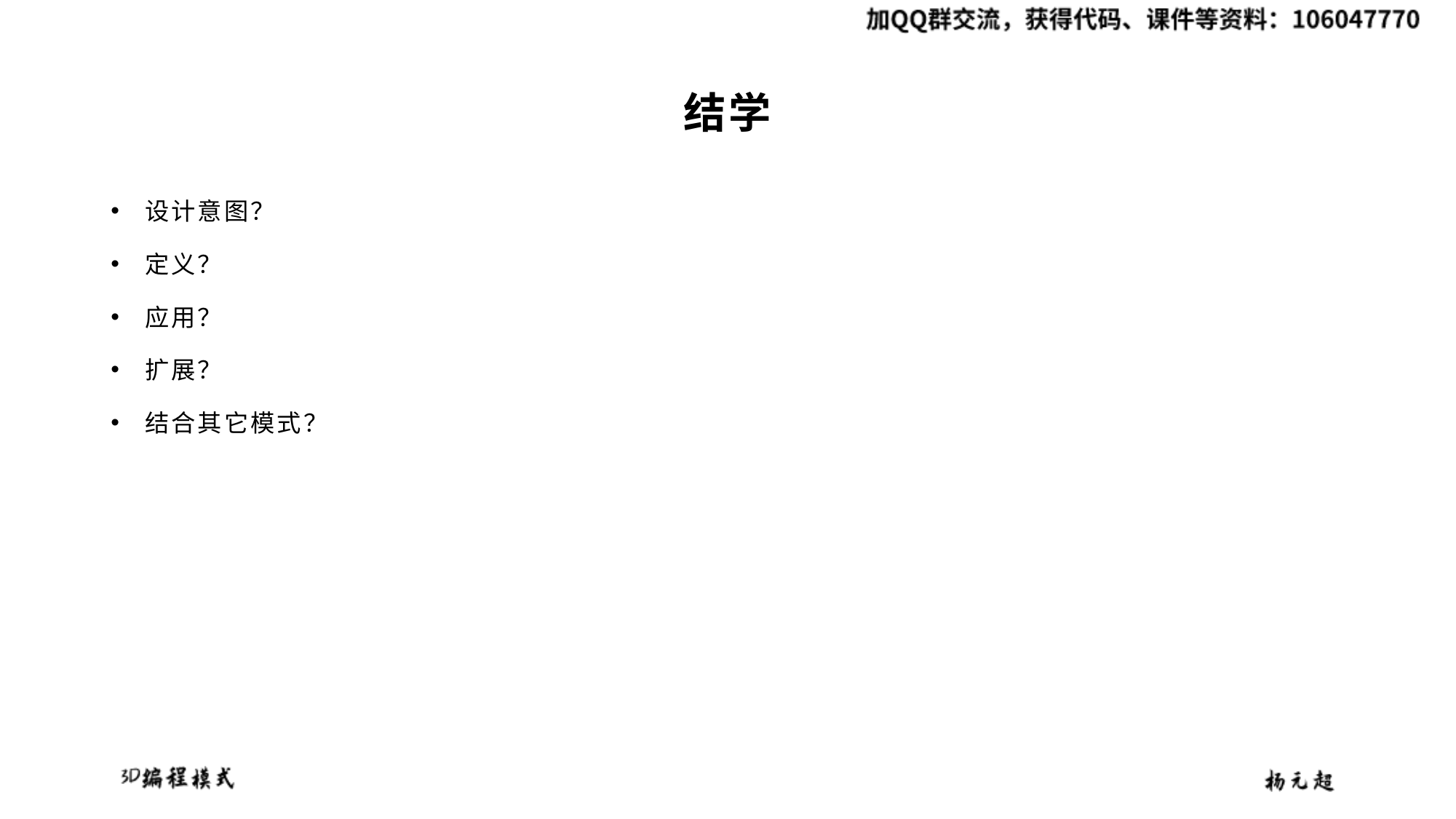

# 结学
设计意图？
定义？
应用？
扩展？
结合其它模式？